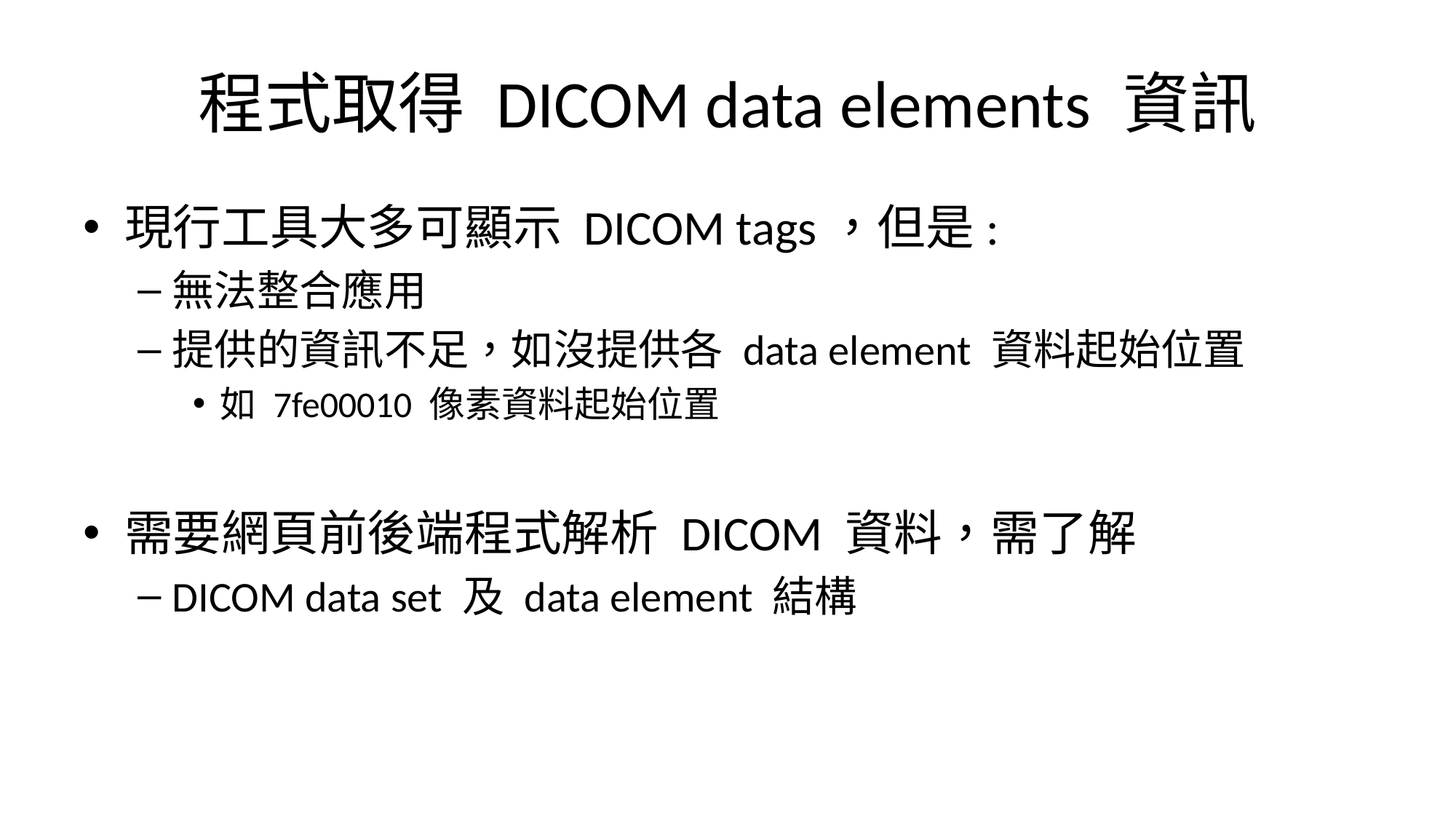

# 程式取得 DICOM data elements 資訊
現行工具大多可顯示 DICOM tags，但是:
無法整合應用
提供的資訊不足，如沒提供各 data element 資料起始位置
如 7fe00010 像素資料起始位置

需要網頁前後端程式解析 DICOM 資料，需了解
DICOM data set 及 data element 結構